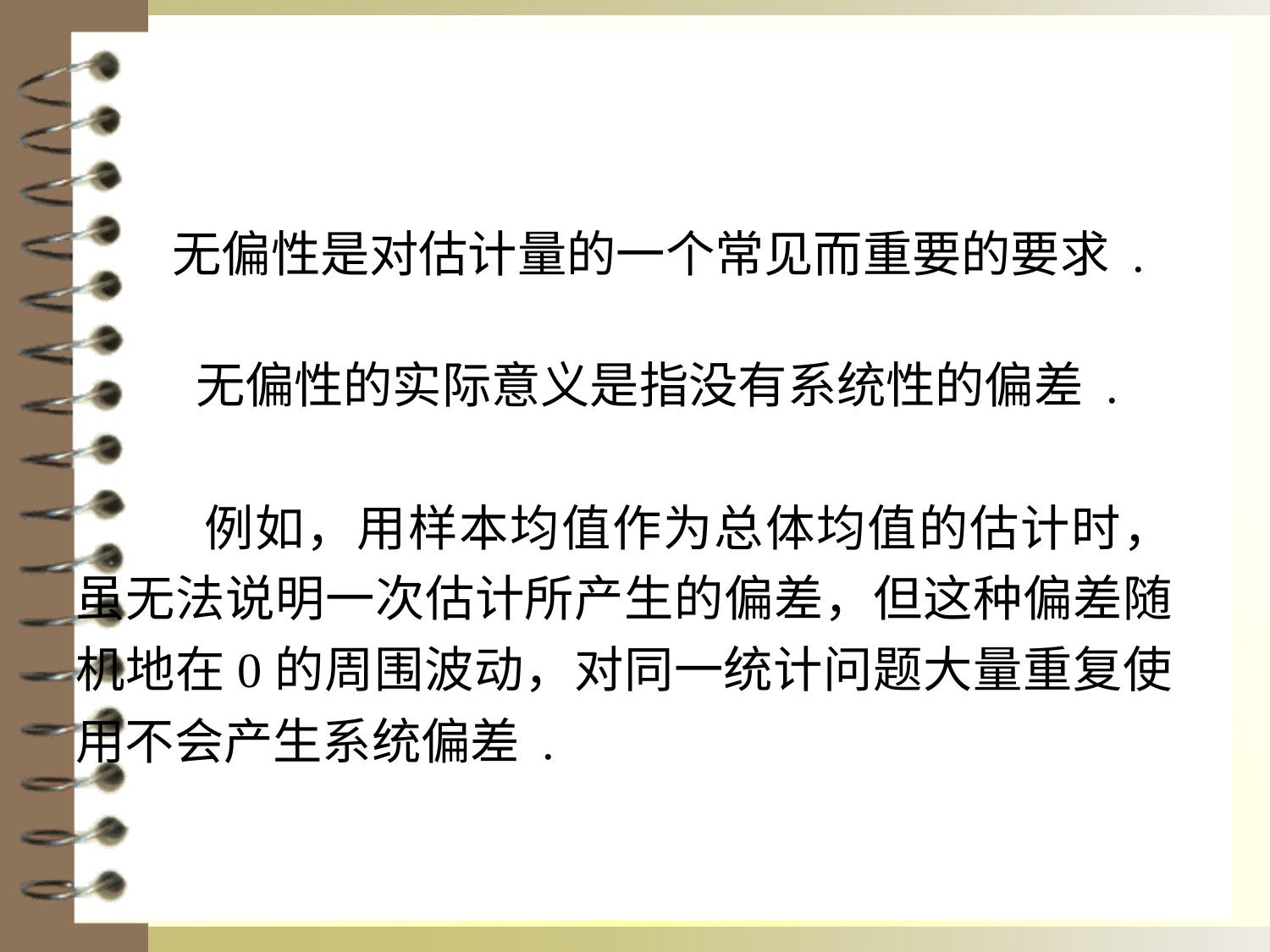

无偏性是对估计量的一个常见而重要的要求 .
无偏性的实际意义是指没有系统性的偏差 .
         例如，用样本均值作为总体均值的估计时，虽无法说明一次估计所产生的偏差，但这种偏差随机地在0的周围波动，对同一统计问题大量重复使用不会产生系统偏差 .